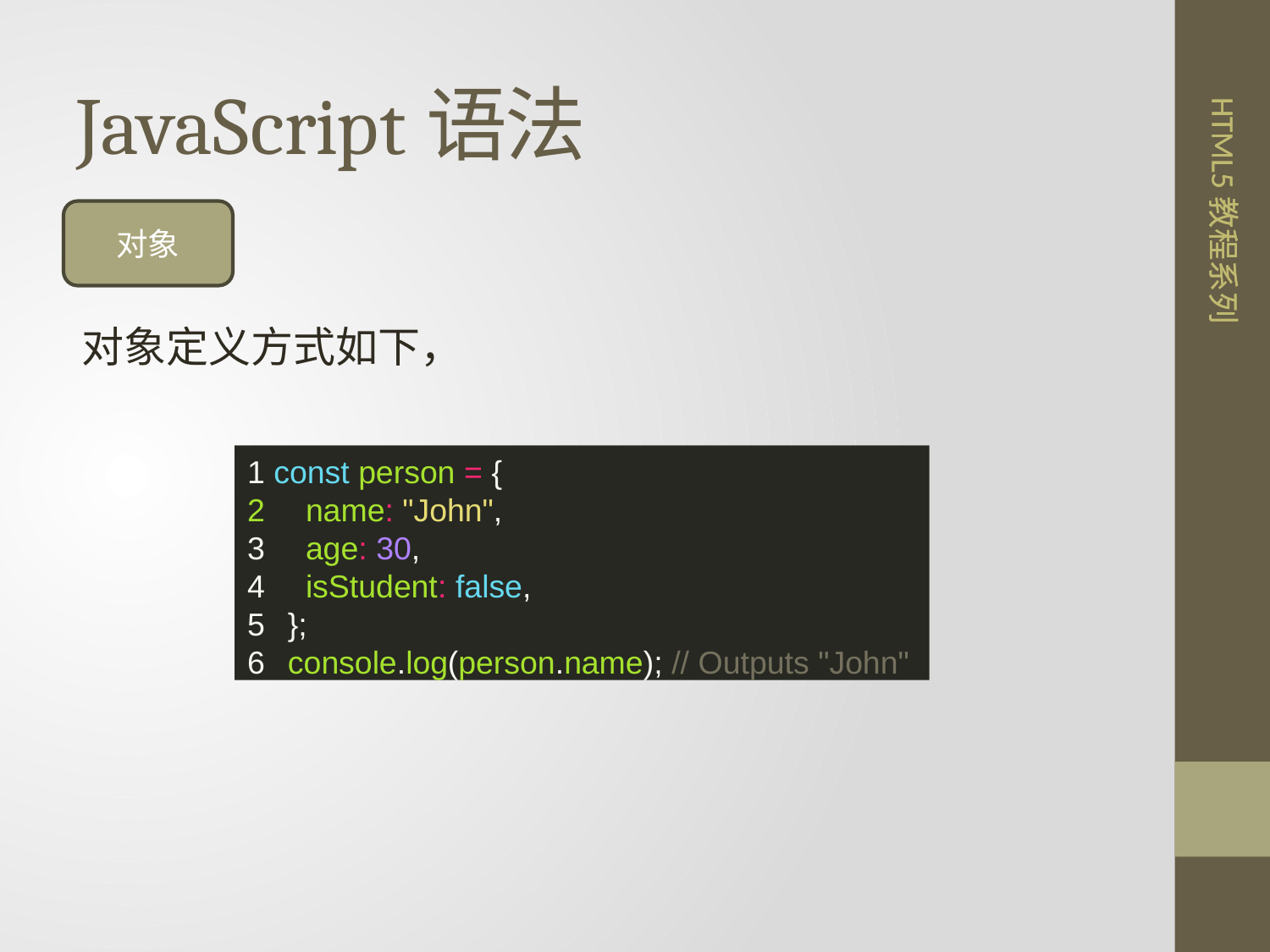

# JavaScript语法
对象
对象定义方式如下，
1 const person = {
   name: "John",
   age: 30,
   isStudent: false,
 };
 console.log(person.name); // Outputs "John"